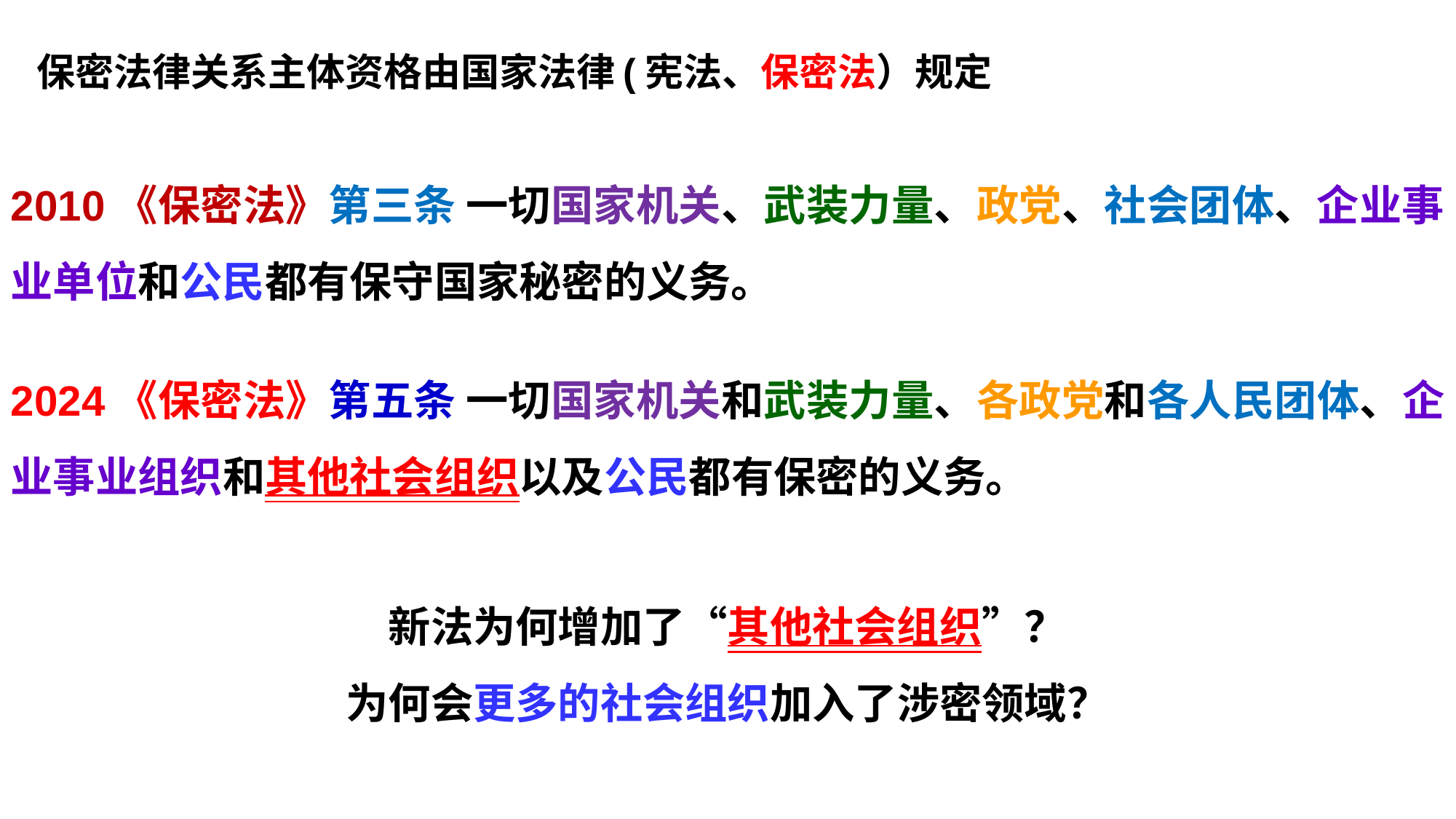

保密法律关系主体资格由国家法律(宪法、保密法）规定
2010《保密法》第三条 一切国家机关、武装力量、政党、社会团体、企业事业单位和公民都有保守国家秘密的义务。
2024《保密法》第五条 一切国家机关和武装力量、各政党和各人民团体、企业事业组织和其他社会组织以及公民都有保密的义务。
新法为何增加了“其他社会组织”？
为何会更多的社会组织加入了涉密领域？